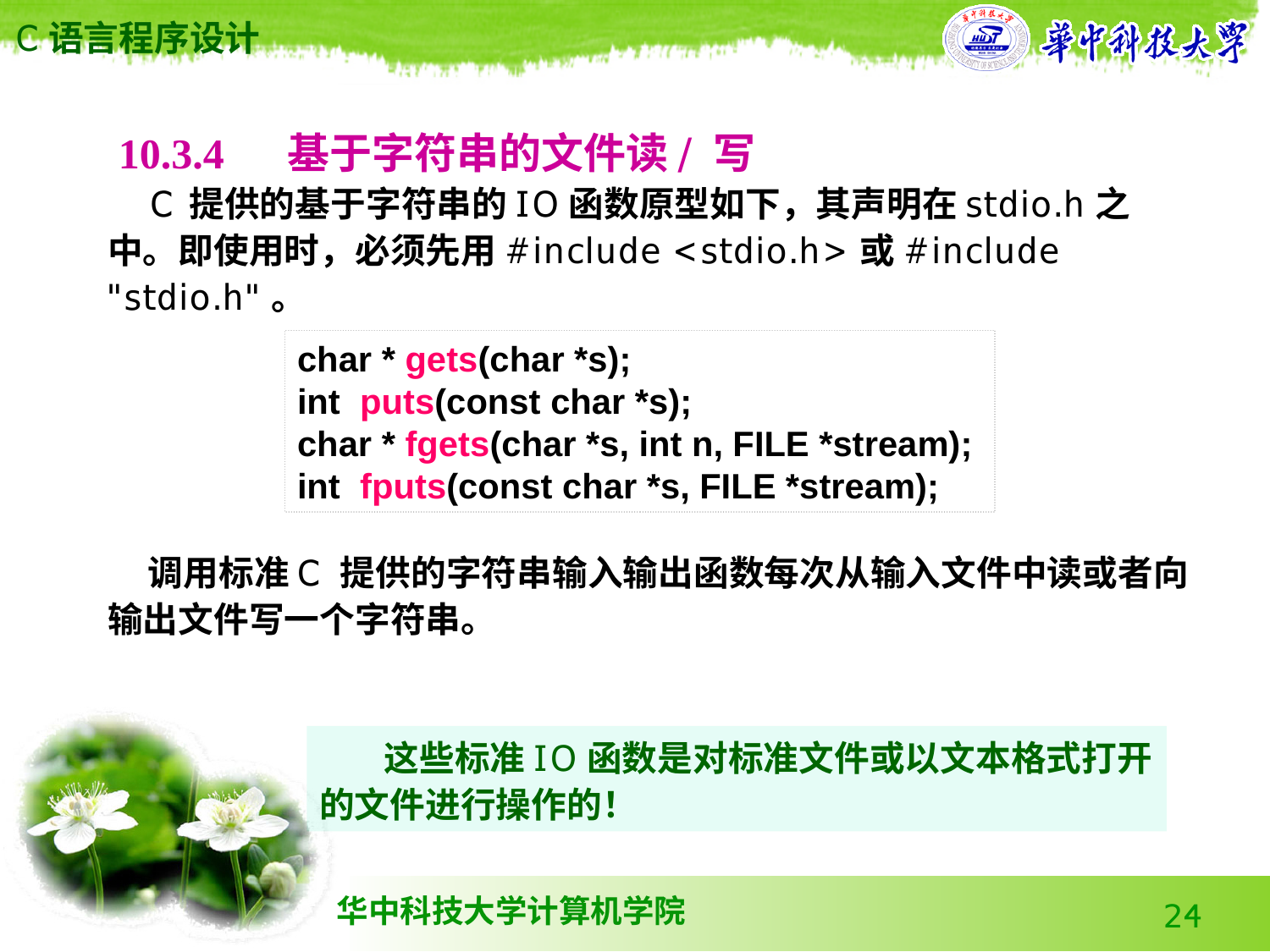

10.3.4 　基于字符串的文件读/写
     C 提供的基于字符串的IO函数原型如下，其声明在stdio.h之中。即使用时，必须先用#include <stdio.h>或#include "stdio.h"。
char * gets(char *s);
int  puts(const char *s);
char * fgets(char *s, int n, FILE *stream);
int  fputs(const char *s, FILE *stream);
    调用标准C 提供的字符串输入输出函数每次从输入文件中读或者向输出文件写一个字符串。
       这些标准IO函数是对标准文件或以文本格式打开的文件进行操作的！
24